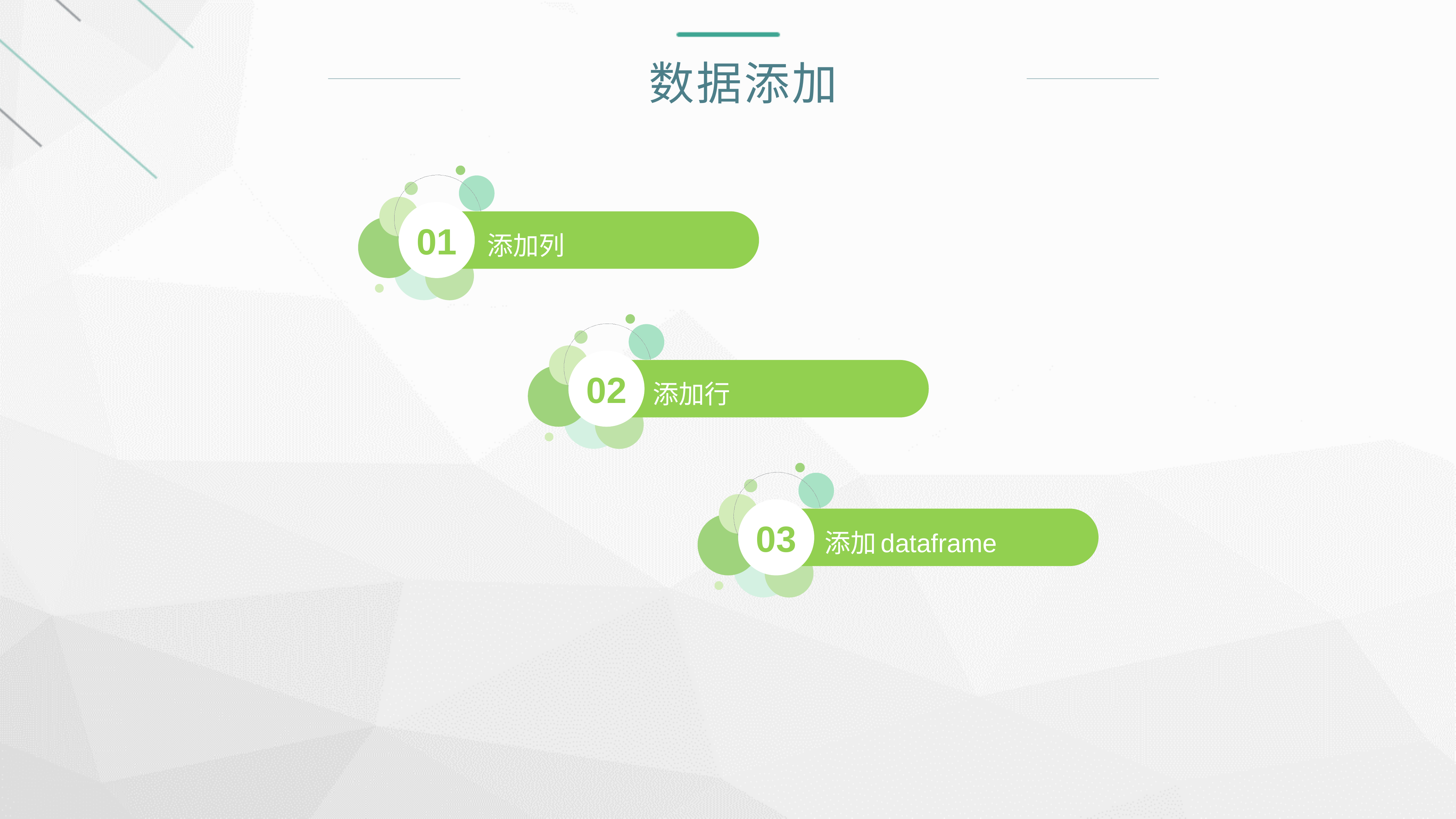

数据添加

01
             添加列

02
           添加行

03
            添加dataframe